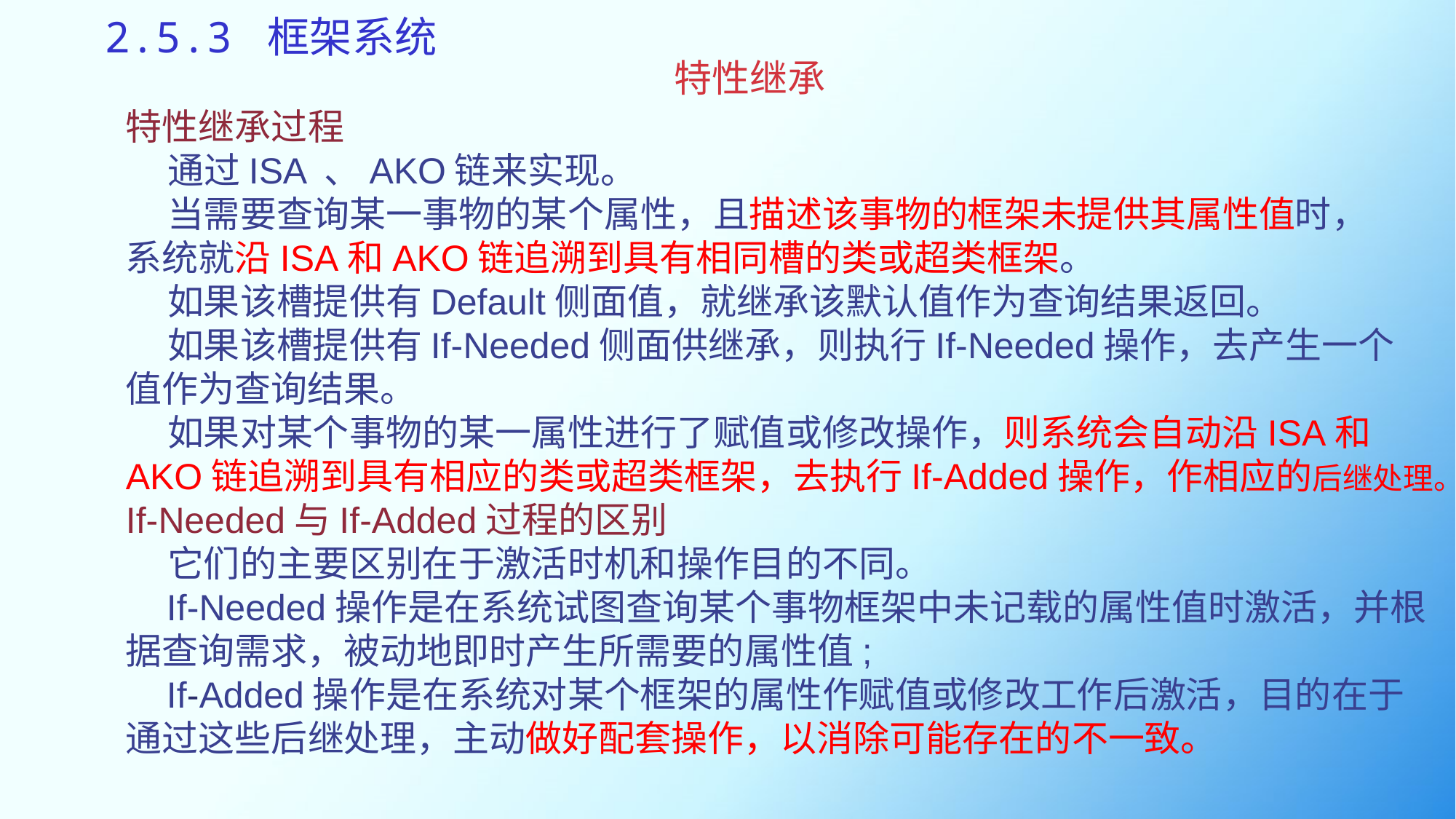

# 2.5.3 框架系统
特性继承
特性继承过程
    通过ISA 、AKO链来实现。
    当需要查询某一事物的某个属性，且描述该事物的框架未提供其属性值时，
系统就沿ISA和AKO链追溯到具有相同槽的类或超类框架。
    如果该槽提供有Default侧面值，就继承该默认值作为查询结果返回。
    如果该槽提供有If-Needed侧面供继承，则执行If-Needed操作，去产生一个
值作为查询结果。
    如果对某个事物的某一属性进行了赋值或修改操作，则系统会自动沿ISA和AKO链追溯到具有相应的类或超类框架，去执行If-Added操作，作相应的后继处理。
If-Needed与If-Added过程的区别
    它们的主要区别在于激活时机和操作目的不同。
    If-Needed操作是在系统试图查询某个事物框架中未记载的属性值时激活，并根据查询需求，被动地即时产生所需要的属性值;
    If-Added操作是在系统对某个框架的属性作赋值或修改工作后激活，目的在于通过这些后继处理，主动做好配套操作，以消除可能存在的不一致。
36